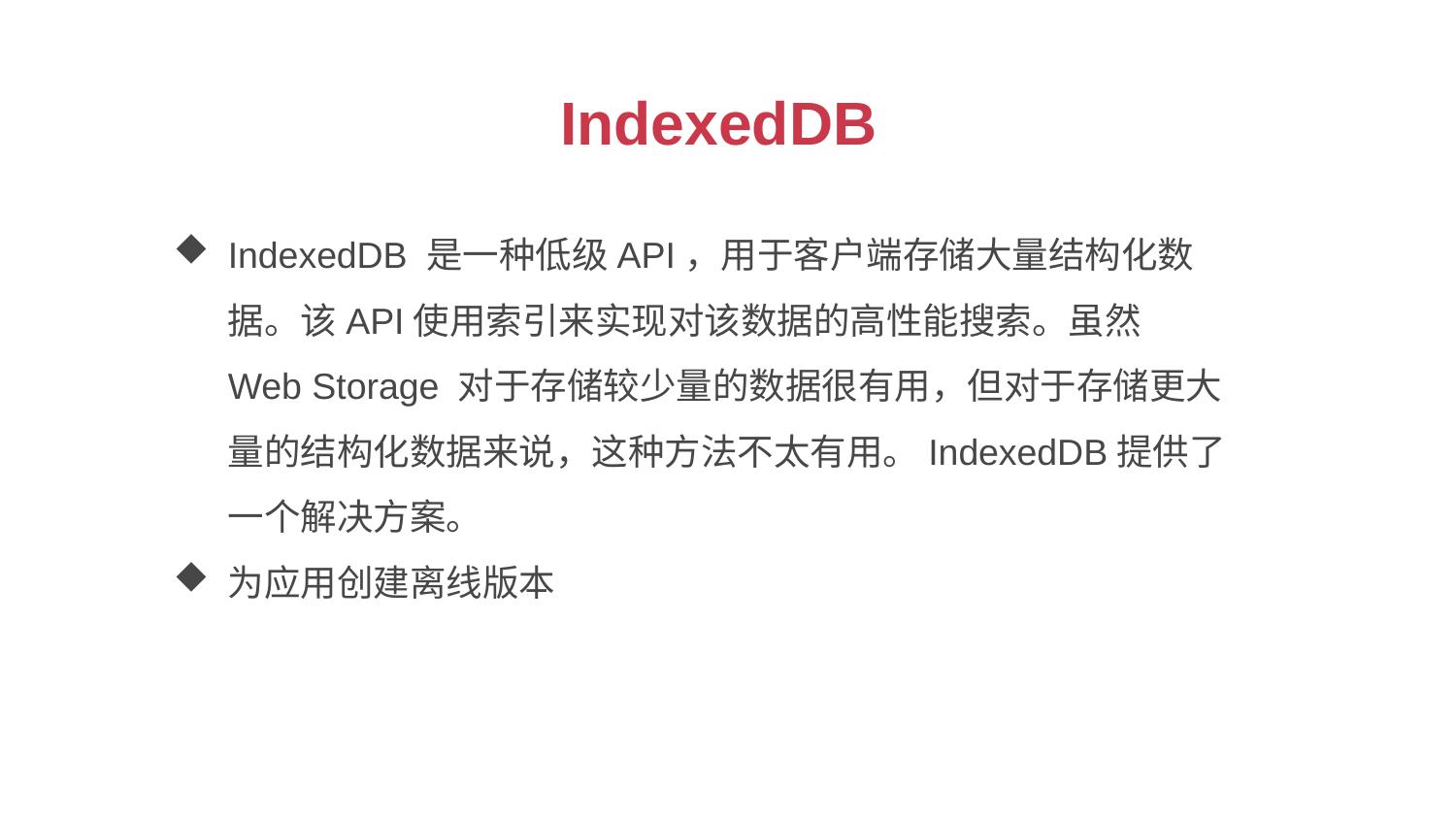

IndexedDB
IndexedDB 是一种低级API，用于客户端存储大量结构化数据。该API使用索引来实现对该数据的高性能搜索。虽然 Web Storage 对于存储较少量的数据很有用，但对于存储更大量的结构化数据来说，这种方法不太有用。IndexedDB提供了一个解决方案。
为应用创建离线版本